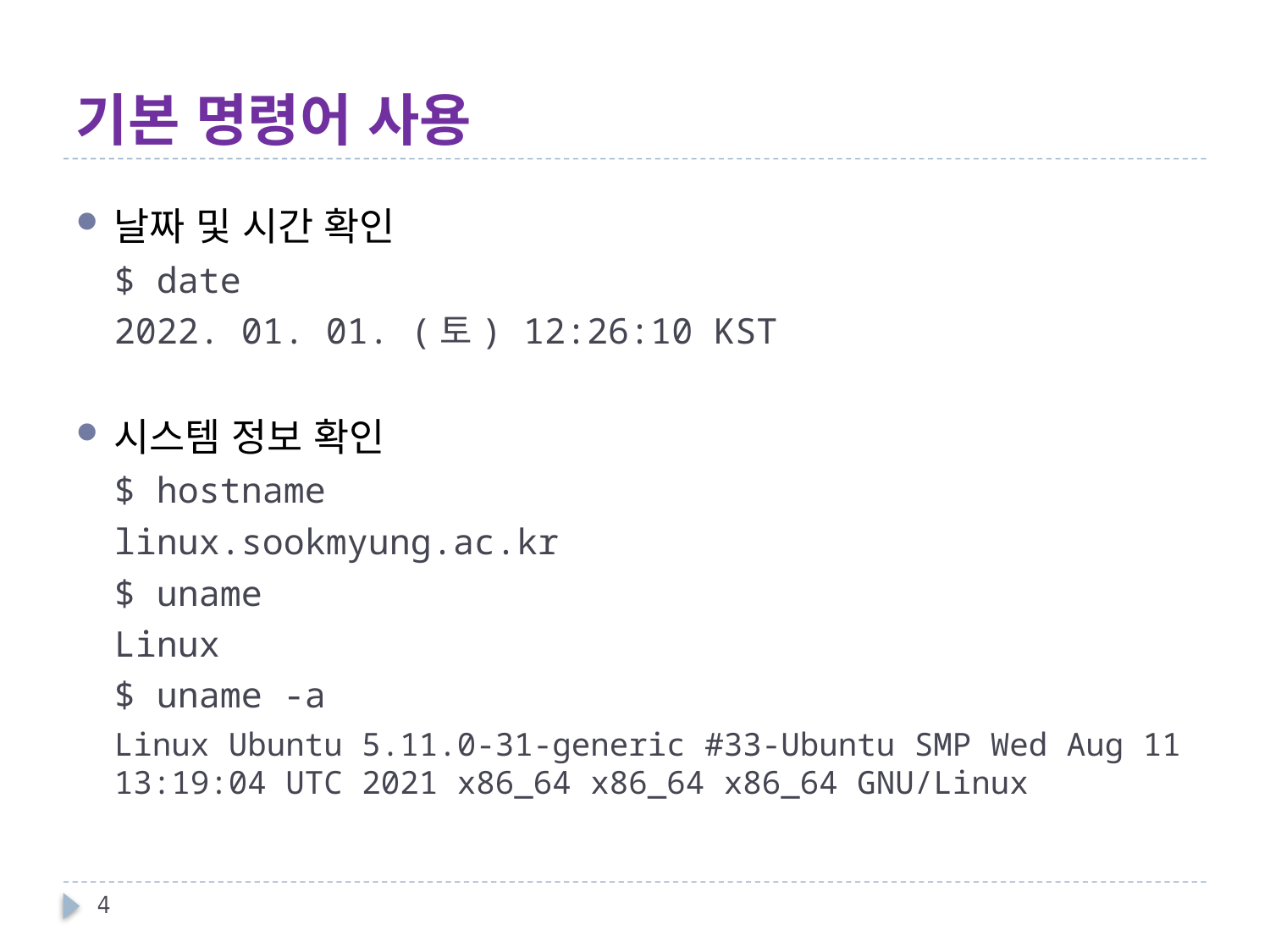

# 기본 명령어 사용
날짜 및 시간 확인
$ date
2022. 01. 01. (토) 12:26:10 KST

시스템 정보 확인
$ hostname
linux.sookmyung.ac.kr
$ uname
Linux
$ uname -a
Linux Ubuntu 5.11.0-31-generic #33-Ubuntu SMP Wed Aug 11 13:19:04 UTC 2021 x86_64 x86_64 x86_64 GNU/Linux

4